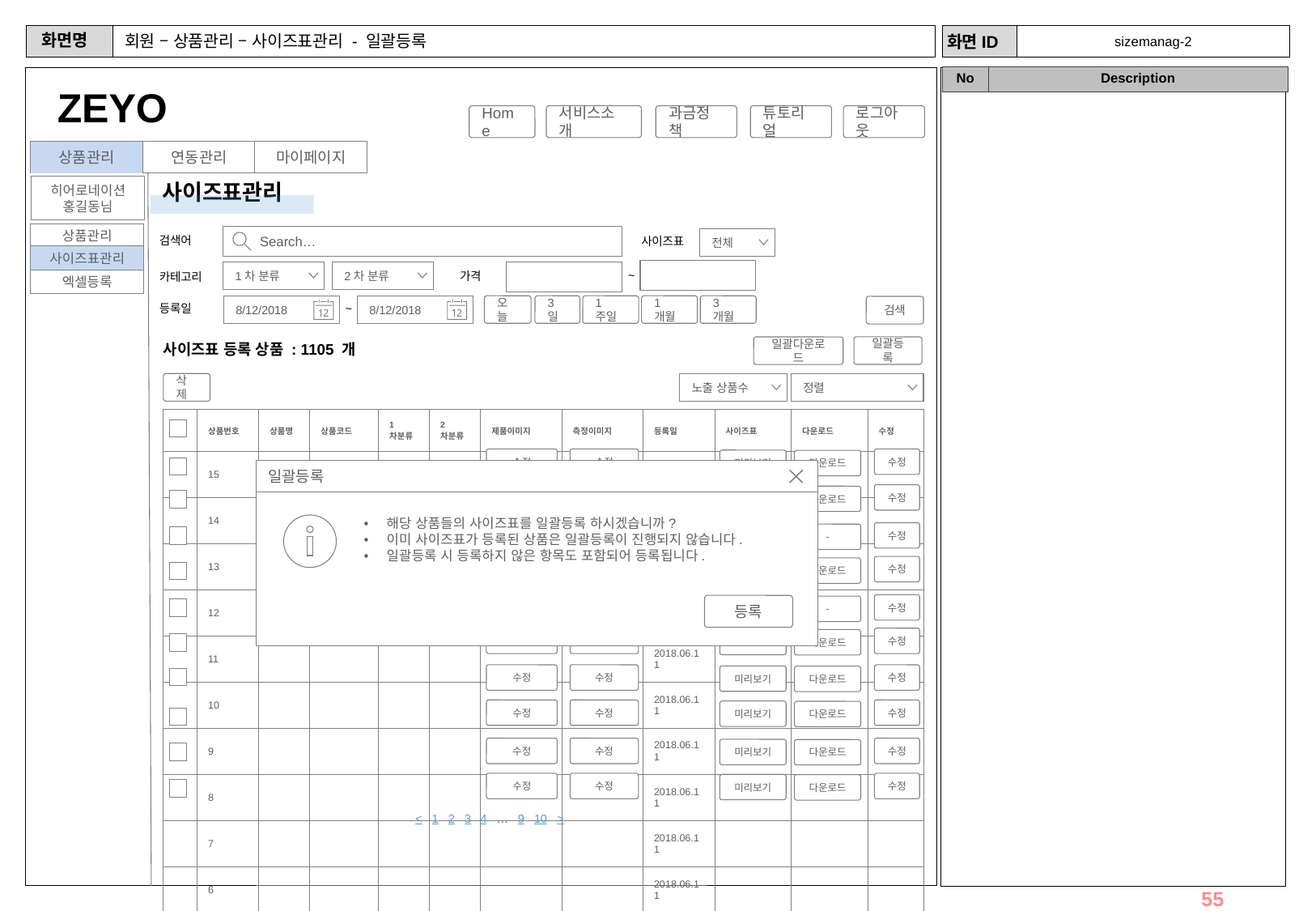

# 회원 – 상품관리 – 사이즈표관리 - 일괄등록
sizemanag-2
ZEYO
Home
서비스소개
과금정책
튜토리얼
로그아웃
상품관리
연동관리
마이페이지
사이즈표관리

히어로네이션
홍길동님
상품관리
Search…

검색어
사이즈표
전체

사이즈표관리

~
가격
1차 분류

2차 분류

카테고리
엑셀등록
등록일
~
8/12/2018

8/12/2018

오늘
3일
1주일
1개월
3개월
검색
사이즈표 등록 상품 : 1105 개
일괄등록
일괄다운로드
삭제
노출 상품수

정렬

|  | 상품번호 | 상품명 | 상품코드 | 1차분류 | 2차분류 | 제품이미지 | 측정이미지 | 등록일 | 사이즈표 | 다운로드 | 수정 |
| --- | --- | --- | --- | --- | --- | --- | --- | --- | --- | --- | --- |
|  | 15 |  |  |  |  |  |  | 2018.06.11 |  |  |  |
|  | 14 |  |  |  |  |  |  | 2018.06.11 |  |  |  |
|  | 13 |  |  |  |  |  |  | 2018.06.11 |  |  |  |
|  | 12 |  |  |  |  |  |  | 2018.06.11 |  |  |  |
|  | 11 |  |  |  |  |  |  | 2018.06.11 |  |  |  |
|  | 10 |  |  |  |  |  |  | 2018.06.11 |  |  |  |
|  | 9 |  |  |  |  |  |  | 2018.06.11 |  |  |  |
|  | 8 |  |  |  |  |  |  | 2018.06.11 |  |  |  |
|  | 7 |  |  |  |  |  |  | 2018.06.11 |  |  |  |
|  | 6 |  |  |  |  |  |  | 2018.06.11 |  |  |  |

수정
수정
수정
미리보기
다운로드

일괄등록

해당 상품들의 사이즈표를 일괄등록 하시겠습니까?
이미 사이즈표가 등록된 상품은 일괄등록이 진행되지 않습니다.
일괄등록 시 등록하지 않은 항목도 포함되어 등록됩니다.

Abort
Cancel
등록
수정
수정
수정

미리보기
다운로드

수정
수정
수정
신규등록
-
수정
수정
수정

미리보기
다운로드

수정
수정
수정
신규등록
-
수정
수정
수정

미리보기
다운로드

수정
수정
수정
미리보기
다운로드
수정
수정
수정
미리보기
다운로드

수정
수정
수정

미리보기
다운로드
수정
수정
수정
미리보기
다운로드

<   1   2   3   4   …   9   10   >
55